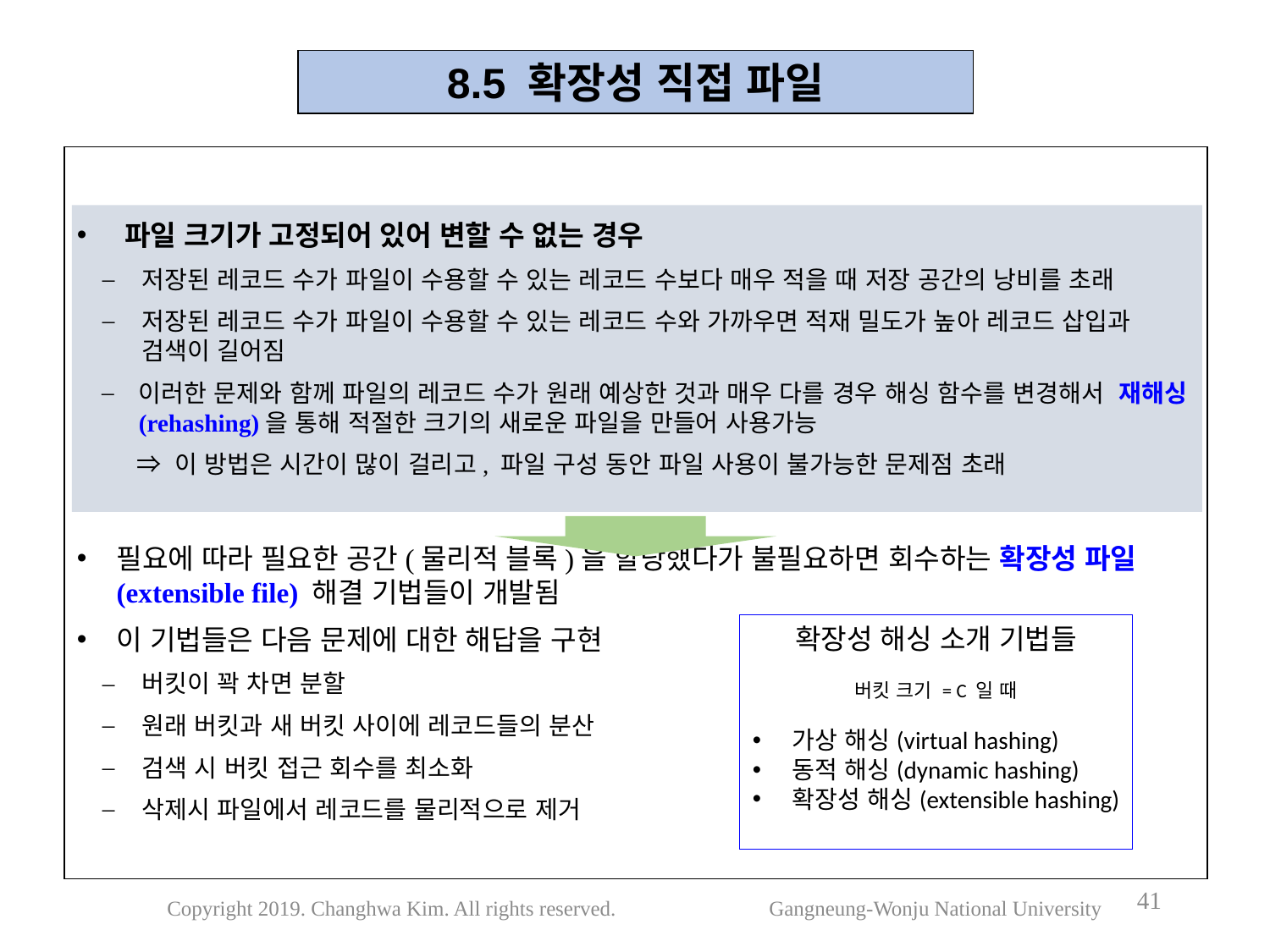

8.5 확장성 직접 파일

파일 크기가 고정되어 있어 변할 수 없는 경우
저장된 레코드 수가 파일이 수용할 수 있는 레코드 수보다 매우 적을 때 저장 공간의 낭비를 초래
저장된 레코드 수가 파일이 수용할 수 있는 레코드 수와 가까우면 적재 밀도가 높아 레코드 삽입과 검색이 길어짐
이러한 문제와 함께 파일의 레코드 수가 원래 예상한 것과 매우 다를 경우 해싱 함수를 변경해서  재해싱(rehashing)을 통해 적절한 크기의 새로운 파일을 만들어 사용가능
     ⇒ 이 방법은 시간이 많이 걸리고, 파일 구성 동안 파일 사용이 불가능한 문제점 초래

필요에 따라 필요한 공간(물리적 블록)을 할당했다가 불필요하면 회수하는 확장성 파일(extensible file) 해결 기법들이 개발됨
이 기법들은 다음 문제에 대한 해답을 구현
버킷이 꽉 차면 분할
원래 버킷과 새 버킷 사이에 레코드들의 분산
검색 시 버킷 접근 회수를 최소화
삭제시 파일에서 레코드를 물리적으로 제거

확장성 해싱 소개 기법들

버킷 크기 = C 일 때

가상 해싱(virtual hashing)
동적 해싱(dynamic hashing)
확장성 해싱(extensible hashing)

41
Copyright 2019. Changhwa Kim. All rights reserved.                             Gangneung-Wonju National University